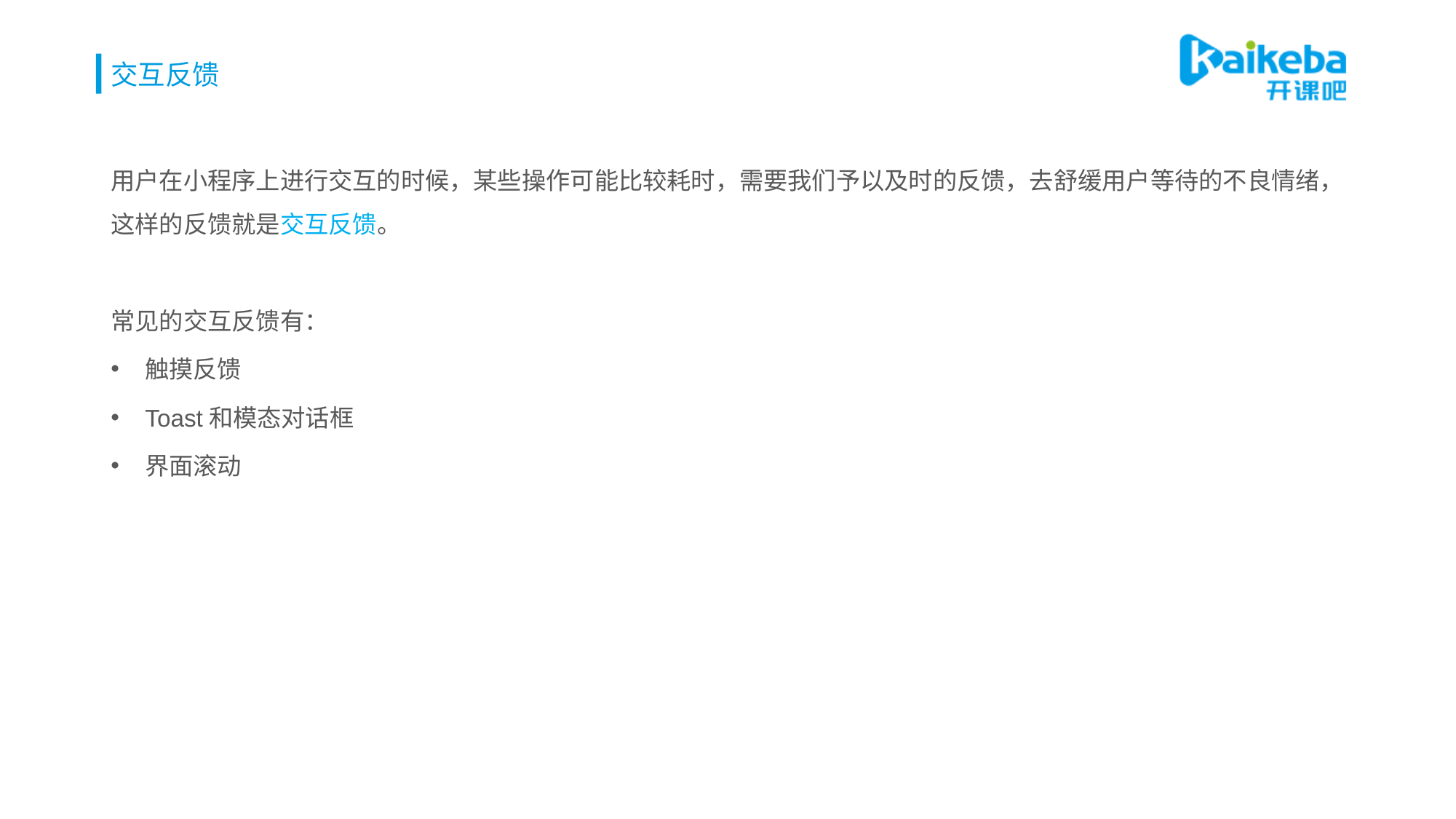

# 交互反馈
用户在小程序上进行交互的时候，某些操作可能比较耗时，需要我们予以及时的反馈，去舒缓用户等待的不良情绪，这样的反馈就是交互反馈。

常见的交互反馈有：
触摸反馈
Toast和模态对话框
界面滚动